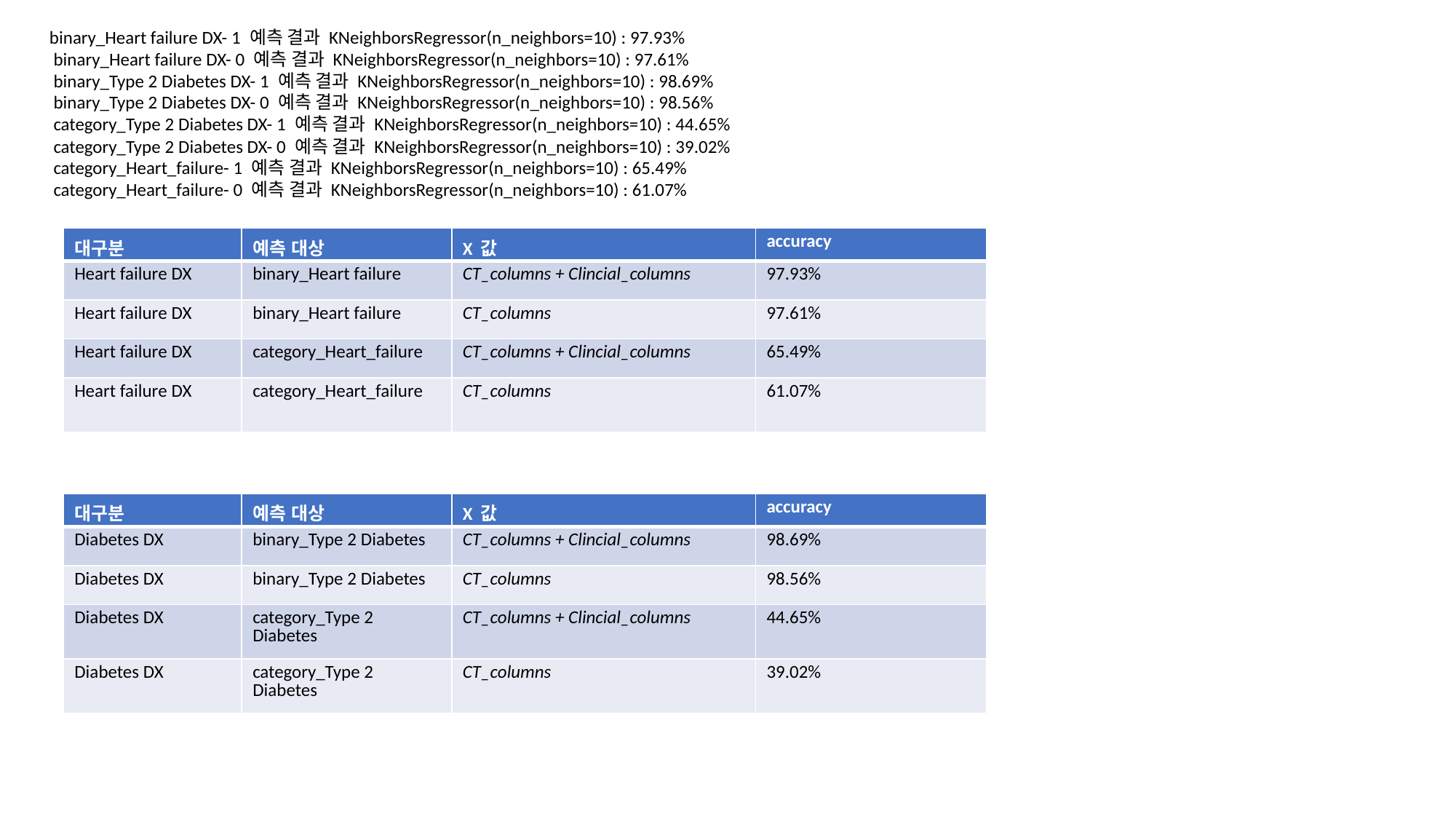

binary_Heart failure DX- 1 예측 결과 KNeighborsRegressor(n_neighbors=10) : 97.93%
 binary_Heart failure DX- 0 예측 결과 KNeighborsRegressor(n_neighbors=10) : 97.61%
 binary_Type 2 Diabetes DX- 1 예측 결과 KNeighborsRegressor(n_neighbors=10) : 98.69%
 binary_Type 2 Diabetes DX- 0 예측 결과 KNeighborsRegressor(n_neighbors=10) : 98.56%
 category_Type 2 Diabetes DX- 1 예측 결과 KNeighborsRegressor(n_neighbors=10) : 44.65%
 category_Type 2 Diabetes DX- 0 예측 결과 KNeighborsRegressor(n_neighbors=10) : 39.02%
 category_Heart_failure- 1 예측 결과 KNeighborsRegressor(n_neighbors=10) : 65.49%
 category_Heart_failure- 0 예측 결과 KNeighborsRegressor(n_neighbors=10) : 61.07%
| 대구분 | 예측 대상 | X 값 | accuracy |
| --- | --- | --- | --- |
| Heart failure DX | binary\_Heart failure | CT\_columns + Clincial\_columns | 97.93% |
| Heart failure DX | binary\_Heart failure | CT\_columns | 97.61% |
| Heart failure DX | category\_Heart\_failure | CT\_columns + Clincial\_columns | 65.49% |
| Heart failure DX | category\_Heart\_failure | CT\_columns | 61.07% |
| 대구분 | 예측 대상 | X 값 | accuracy |
| --- | --- | --- | --- |
| Diabetes DX | binary\_Type 2 Diabetes | CT\_columns + Clincial\_columns | 98.69% |
| Diabetes DX | binary\_Type 2 Diabetes | CT\_columns | 98.56% |
| Diabetes DX | category\_Type 2 Diabetes | CT\_columns + Clincial\_columns | 44.65% |
| Diabetes DX | category\_Type 2 Diabetes | CT\_columns | 39.02% |